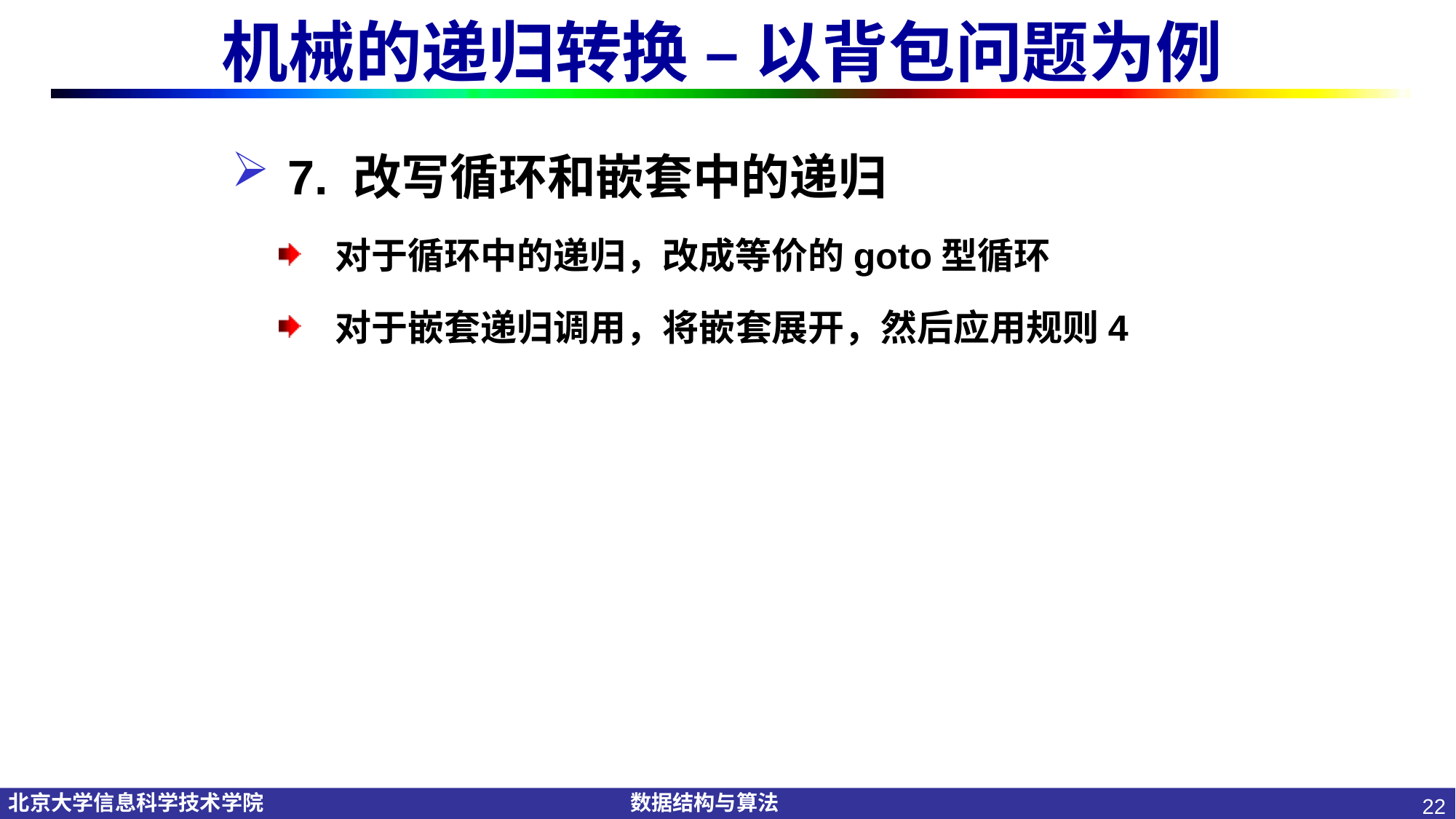

# 机械的递归转换 – 以背包问题为例
7. 改写循环和嵌套中的递归
对于循环中的递归，改成等价的goto型循环
对于嵌套递归调用，将嵌套展开，然后应用规则4
22